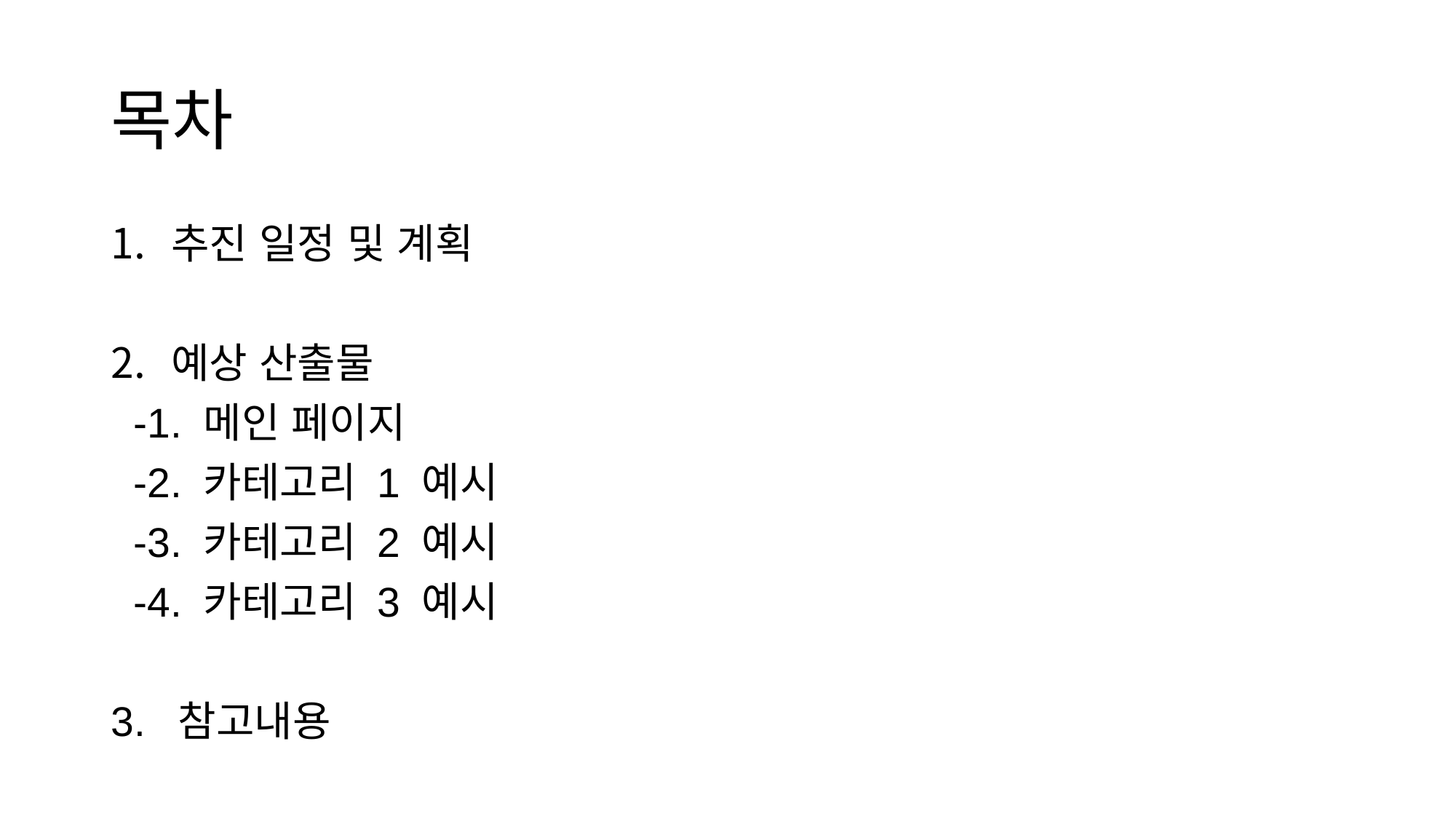

# 목차
추진 일정 및 계획

예상 산출물
  -1. 메인 페이지
  -2. 카테고리 1 예시
  -3. 카테고리 2 예시
  -4. 카테고리 3 예시

3.  참고내용